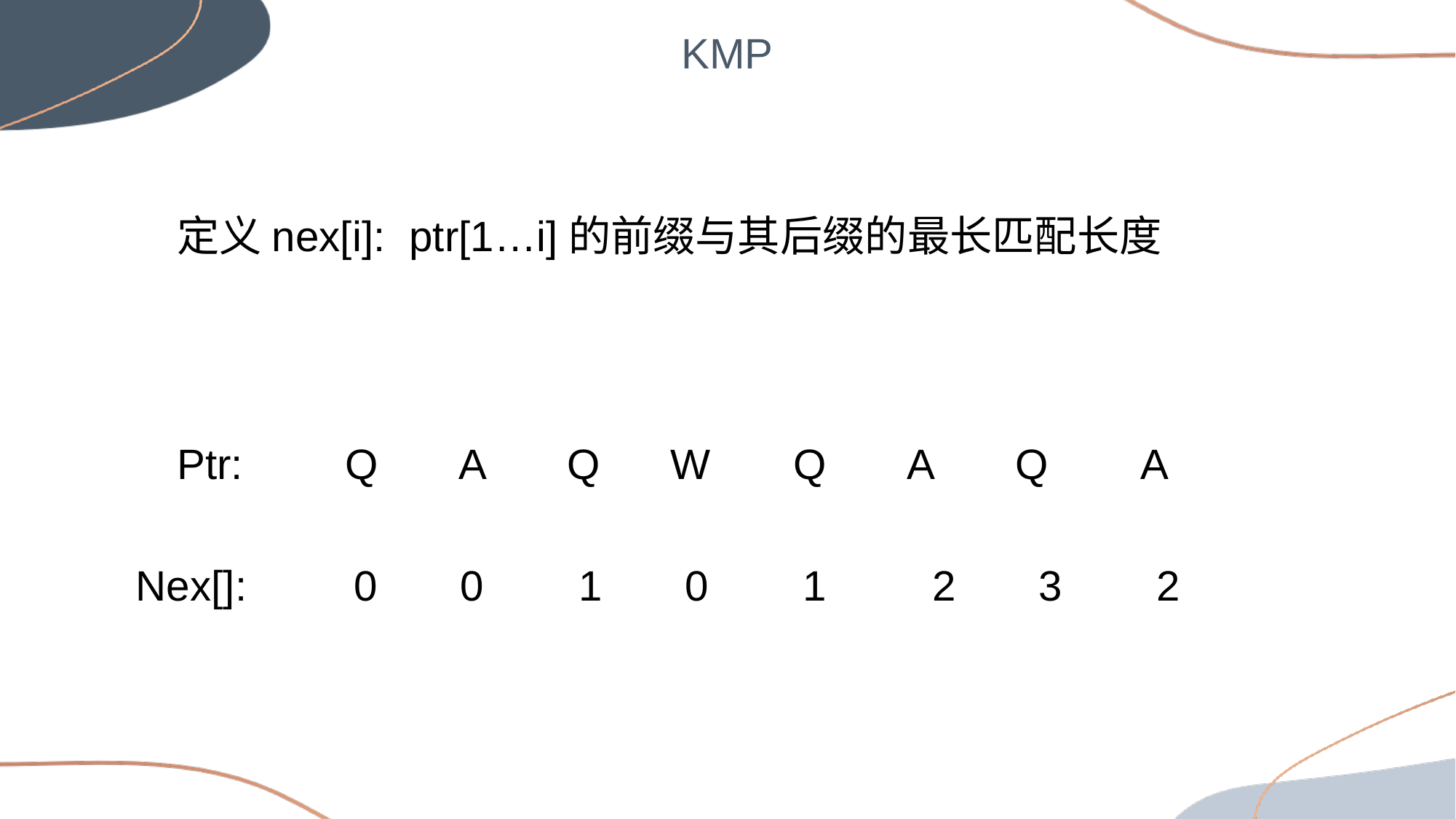

KMP
定义nex[i]:  ptr[1…i]的前缀与其后缀的最长匹配长度
Ptr: 	     Q       A       Q      W       Q       A       Q        A
Nex[]: 	0       0        1       0        1         2       3        2